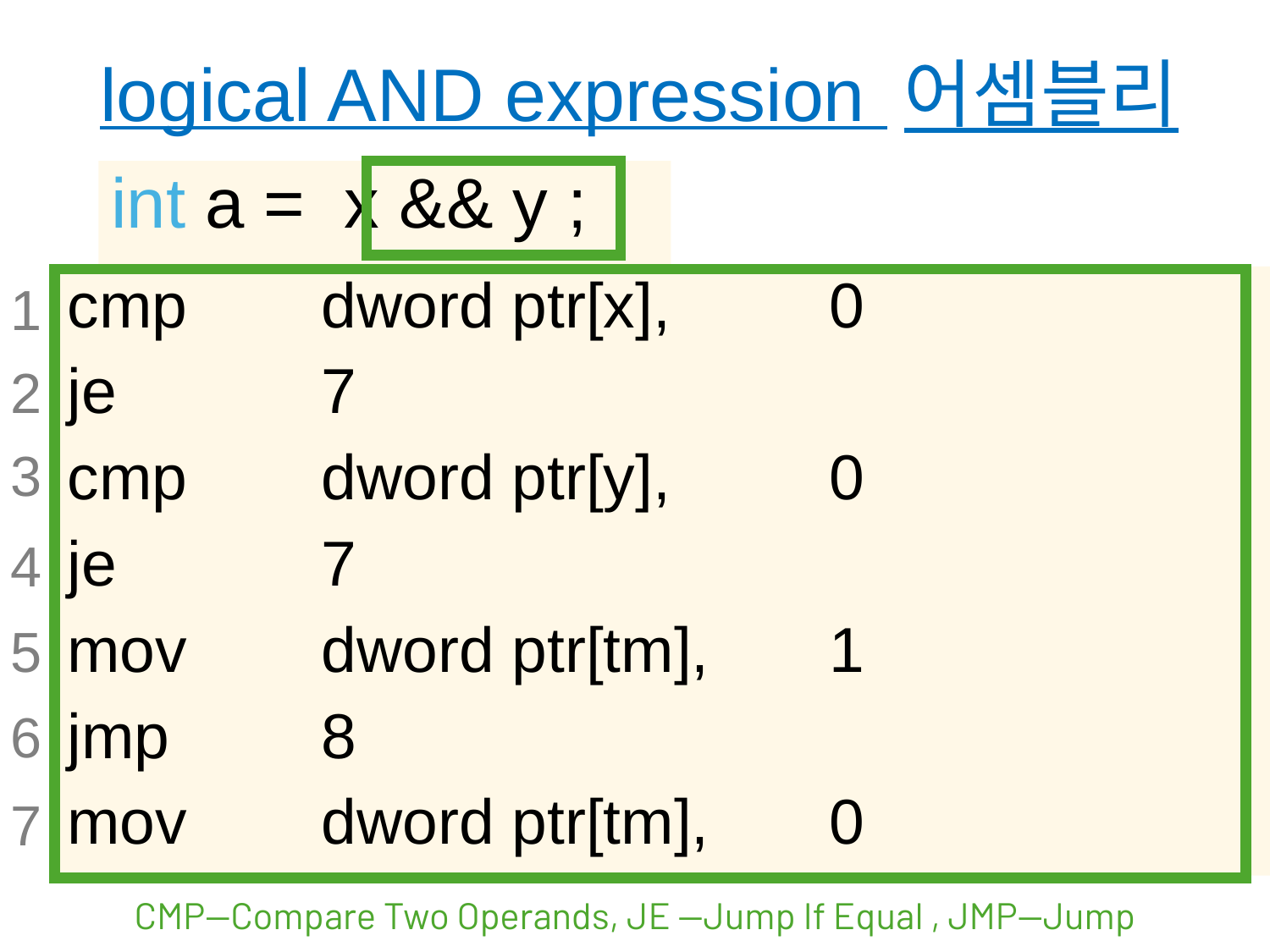

# logical AND expression 어셈블리
int a =  x && y ;

cmp		dword ptr[x],		0
je		7
cmp		dword ptr[y],		0
je		7
mov		dword ptr[tm],	1
jmp		8
mov		dword ptr[tm],	0

1
2
3
4
5
6
7
CMP—Compare Two Operands, JE —Jump If Equal , JMP—Jump